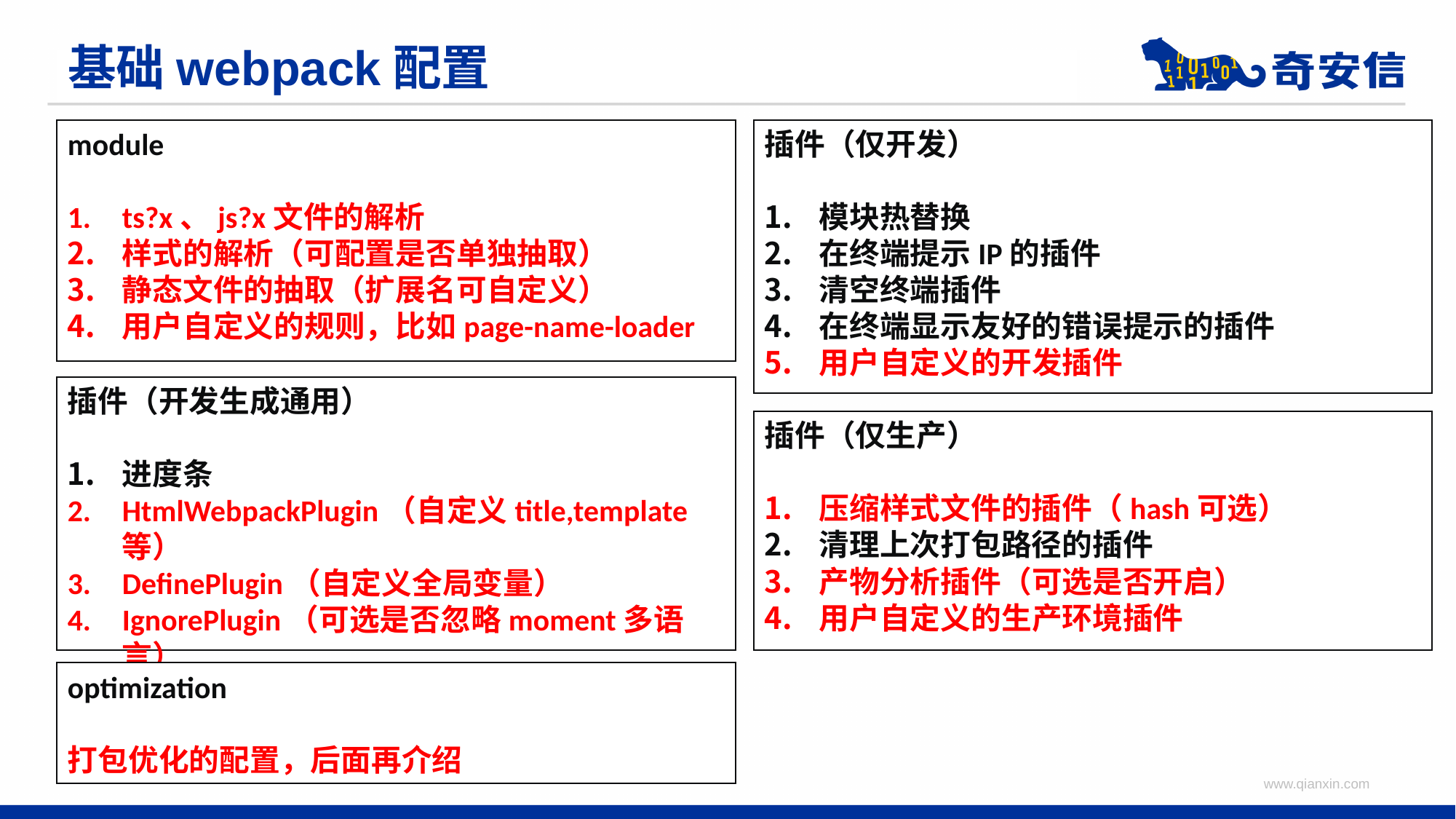

# 基础webpack配置
module

ts?x、js?x文件的解析
样式的解析（可配置是否单独抽取）
静态文件的抽取（扩展名可自定义）
用户自定义的规则，比如page-name-loader

插件（仅开发）

模块热替换
在终端提示IP的插件
清空终端插件
在终端显示友好的错误提示的插件
用户自定义的开发插件

插件（开发生成通用）

进度条
HtmlWebpackPlugin（自定义title,template等）
DefinePlugin（自定义全局变量）
IgnorePlugin（可选是否忽略moment多语言）
用户自定义的通用插件
插件（仅生产）

压缩样式文件的插件（hash可选）
清理上次打包路径的插件
产物分析插件（可选是否开启）
用户自定义的生产环境插件

optimization

打包优化的配置，后面再介绍
www.qianxin.com